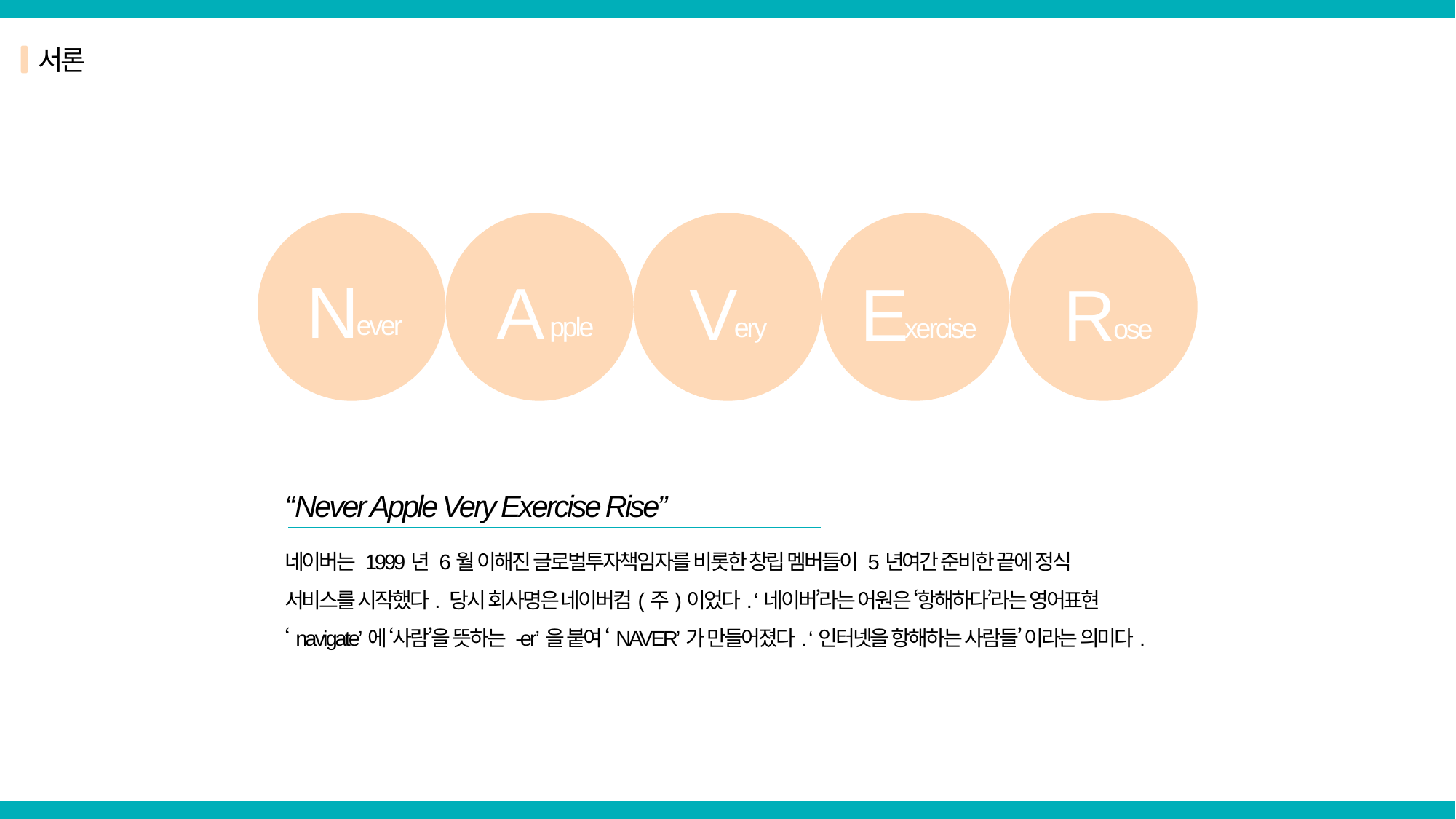

서론

N
ever
A
pple
V
ery
E
xercise
R
ose
“Never Apple Very Exercise Rise”
네이버는 1999년 6월 이해진 글로벌투자책임자를 비롯한 창립 멤버들이 5년여간 준비한 끝에 정식 서비스를 시작했다. 당시 회사명은 네이버컴(주)이었다. ‘네이버’라는 어원은 ‘항해하다’라는 영어표현 ‘navigate’에 ‘사람’을 뜻하는 -er’을 붙여 ‘NAVER’가 만들어졌다. ‘인터넷을 항해하는 사람들’ 이라는 의미다.